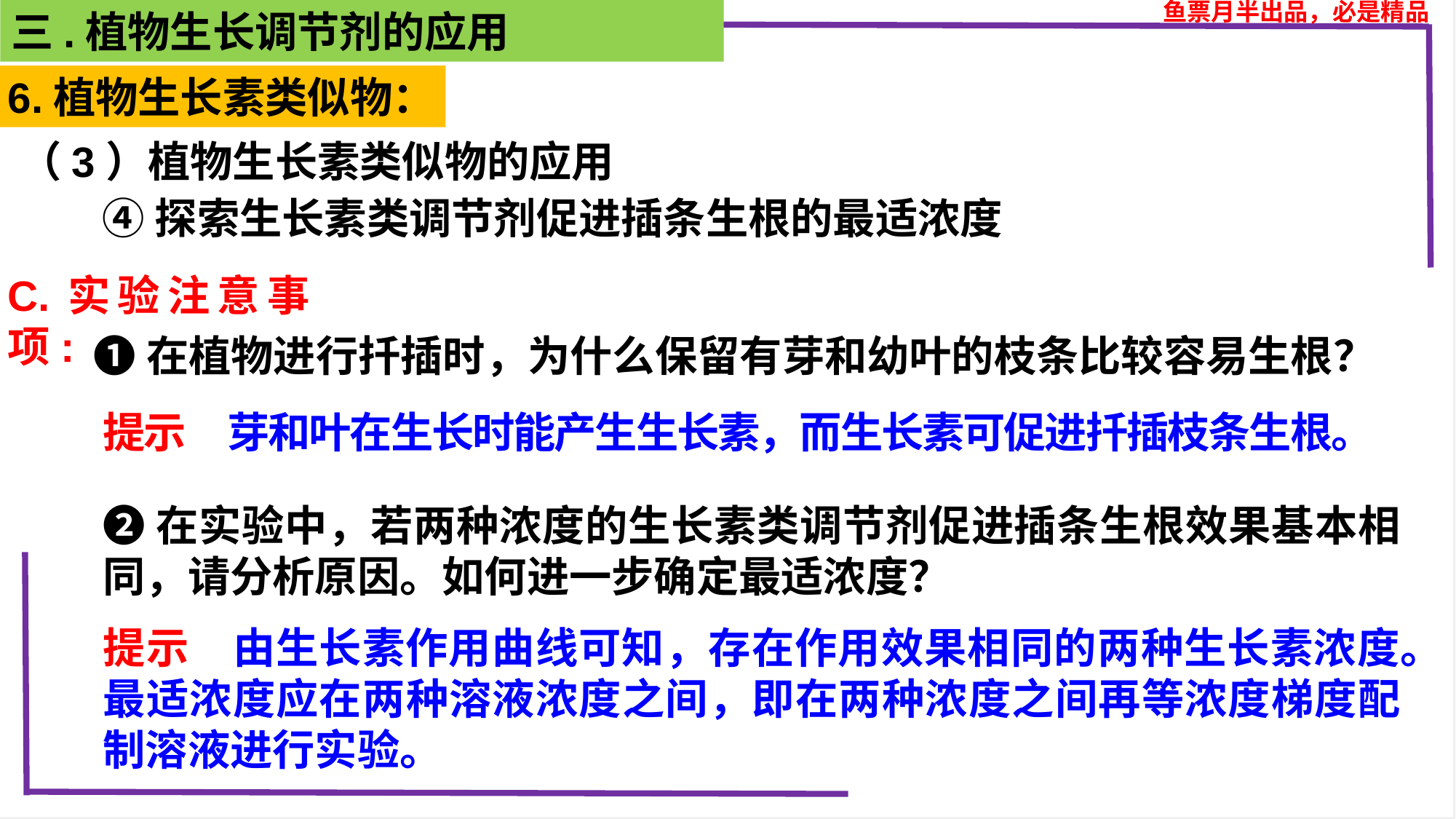

三.植物生长调节剂的应用
6.植物生长素类似物：
（3）植物生长素类似物的应用
④探索生长素类调节剂促进插条生根的最适浓度
C.实验注意事项:
➊在植物进行扦插时，为什么保留有芽和幼叶的枝条比较容易生根？
提示　芽和叶在生长时能产生生长素，而生长素可促进扦插枝条生根。
➋在实验中，若两种浓度的生长素类调节剂促进插条生根效果基本相同，请分析原因。如何进一步确定最适浓度？
提示　由生长素作用曲线可知，存在作用效果相同的两种生长素浓度。最适浓度应在两种溶液浓度之间，即在两种浓度之间再等浓度梯度配制溶液进行实验。